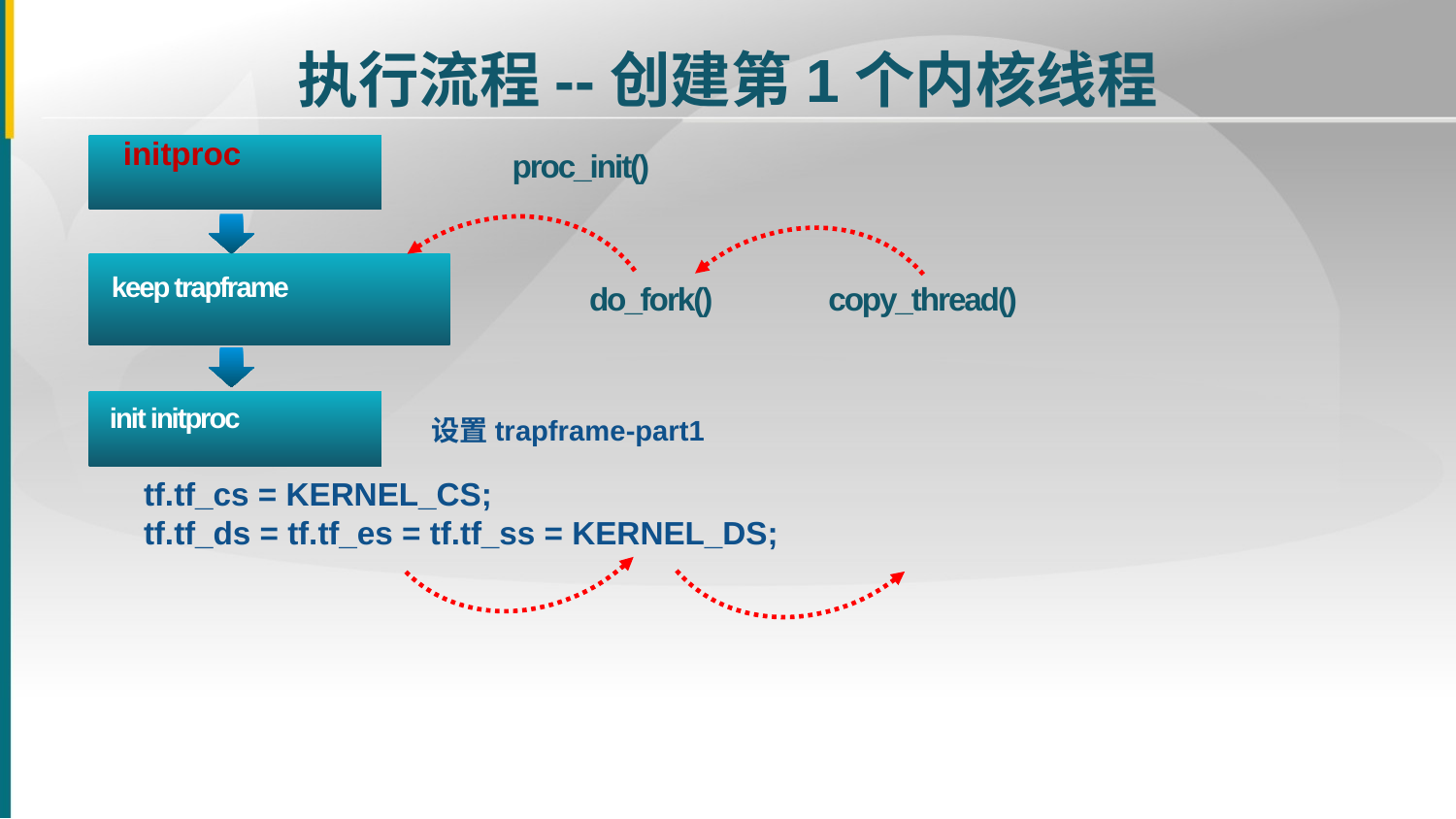

执行流程--创建第1个内核线程
initproc

proc_init()

keep trapframe
do_fork()
copy_thread()

init initproc
设置trapframe-part1
 tf.tf_cs = KERNEL_CS;
 tf.tf_ds = tf.tf_es = tf.tf_ss = KERNEL_DS;